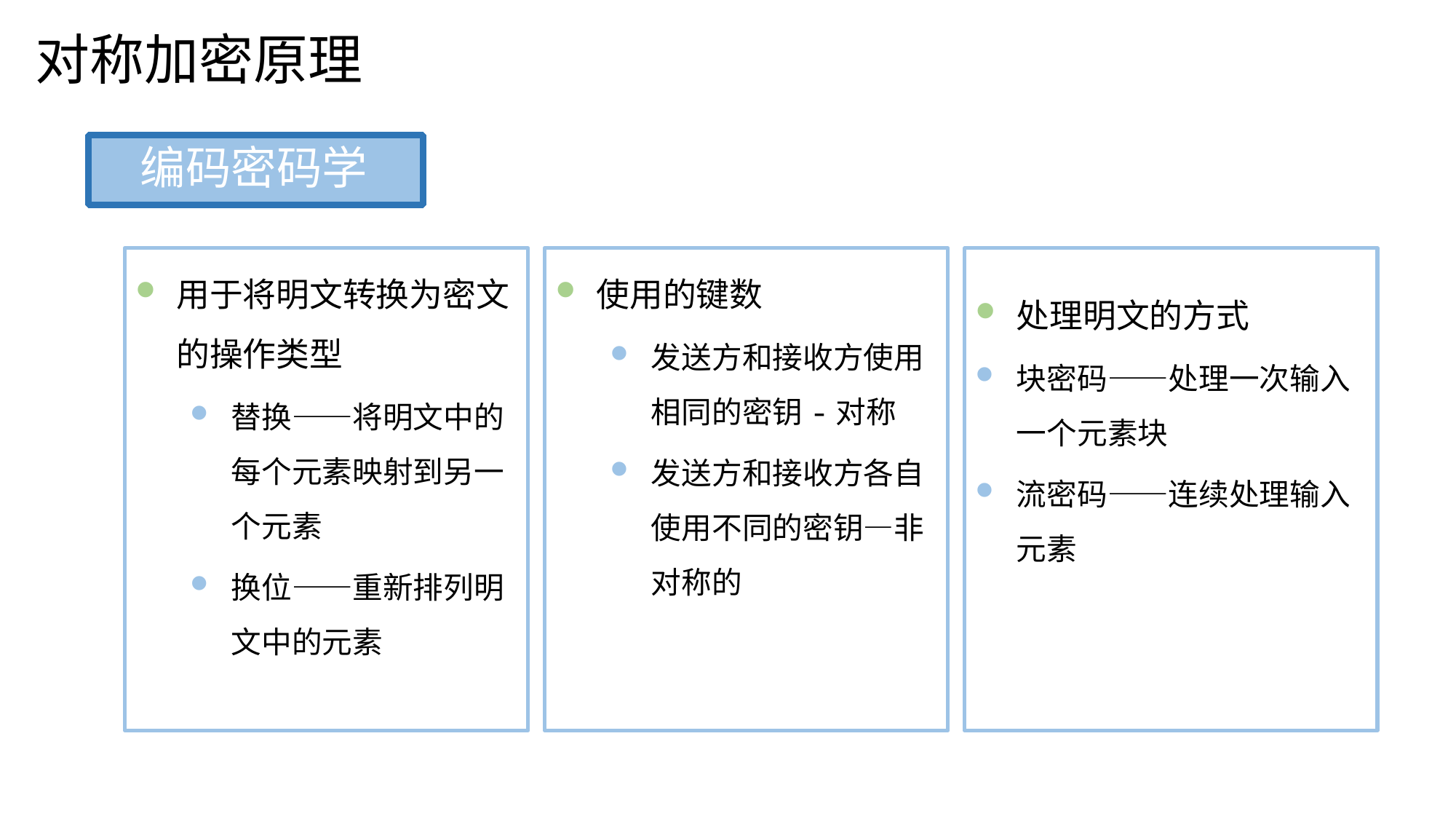

对称加密原理
编码密码学
用于将明文转换为密文的操作类型
替换——将明文中的每个元素映射到另一个元素
换位——重新排列明文中的元素
使用的键数
发送方和接收方使用相同的密钥-对称
发送方和接收方各自使用不同的密钥—非对称的

处理明文的方式
块密码——处理一次输入一个元素块
流密码——连续处理输入元素